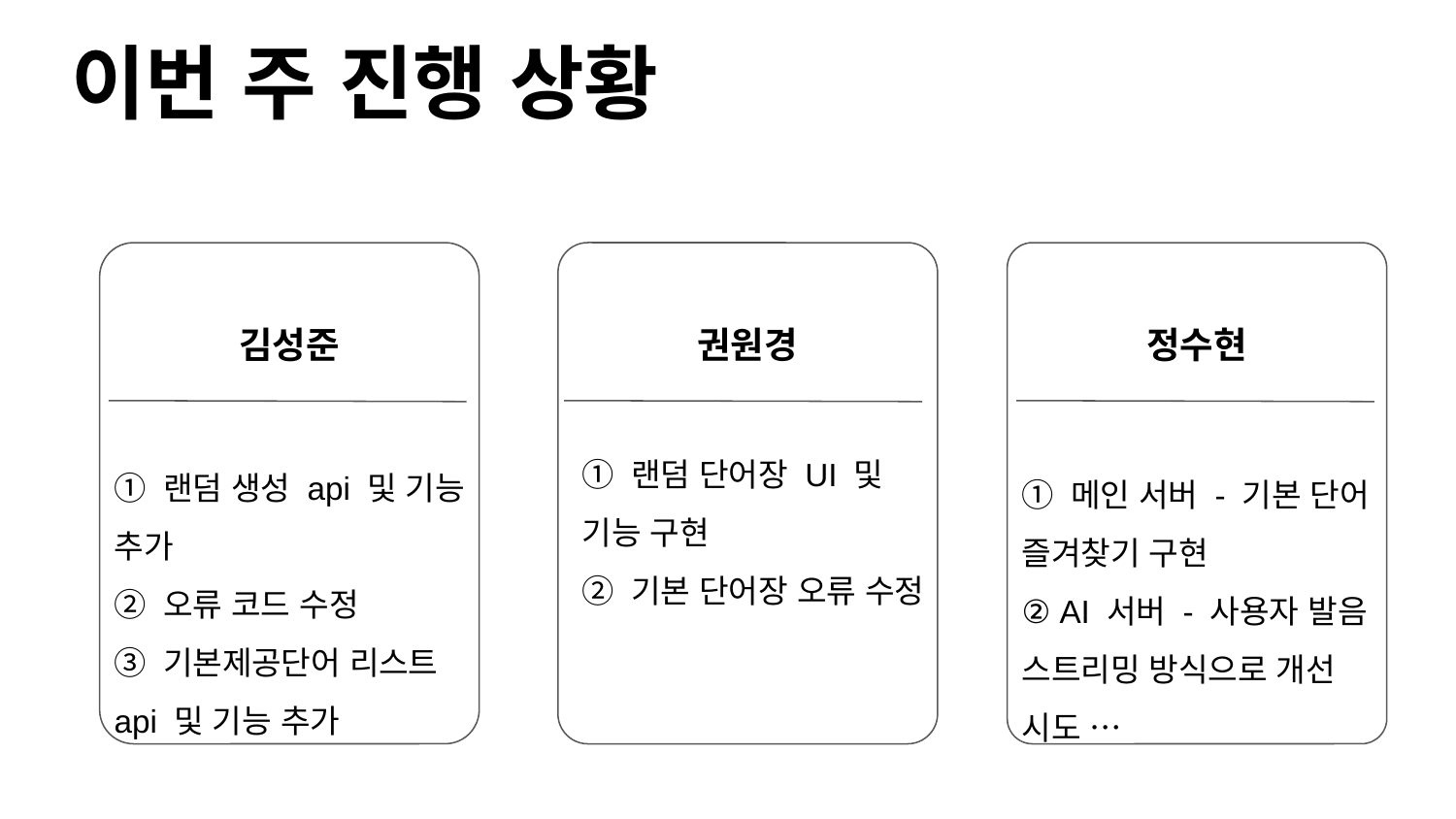

# 이번 주 진행 상황

김성준
권원경
정수현
① 랜덤 단어장 UI 및 기능 구현
② 기본 단어장 오류 수정
① 랜덤 생성 api 및 기능 추가
② 오류 코드 수정
③ 기본제공단어 리스트 api 및 기능 추가
① 메인 서버 - 기본 단어 즐겨찾기 구현
② AI 서버 - 사용자 발음 스트리밍 방식으로 개선 시도 …